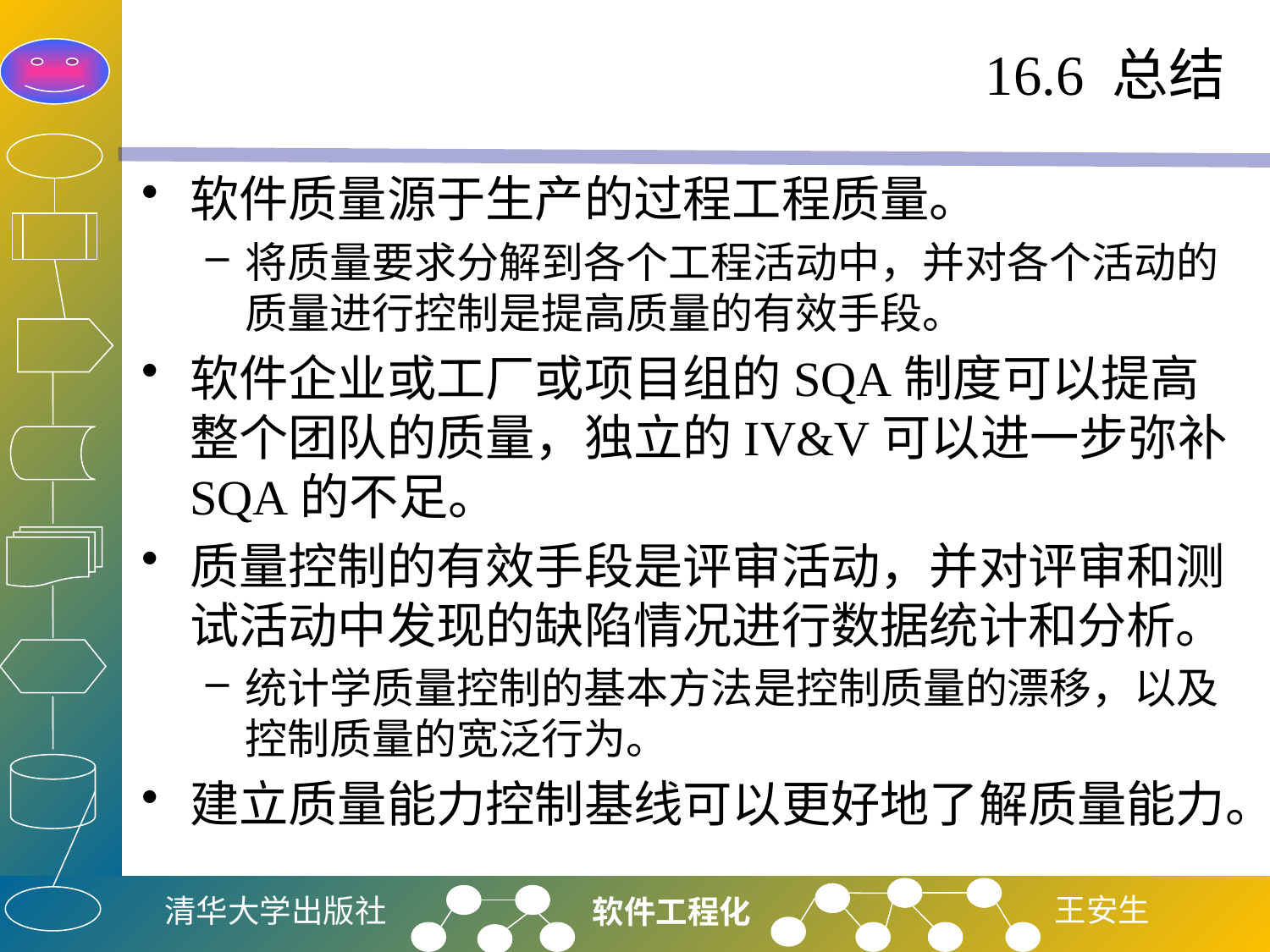

# 16.6 总结
软件质量源于生产的过程工程质量。
将质量要求分解到各个工程活动中，并对各个活动的质量进行控制是提高质量的有效手段。
软件企业或工厂或项目组的SQA制度可以提高整个团队的质量，独立的IV&V可以进一步弥补SQA的不足。
质量控制的有效手段是评审活动，并对评审和测试活动中发现的缺陷情况进行数据统计和分析。
统计学质量控制的基本方法是控制质量的漂移，以及控制质量的宽泛行为。
建立质量能力控制基线可以更好地了解质量能力。